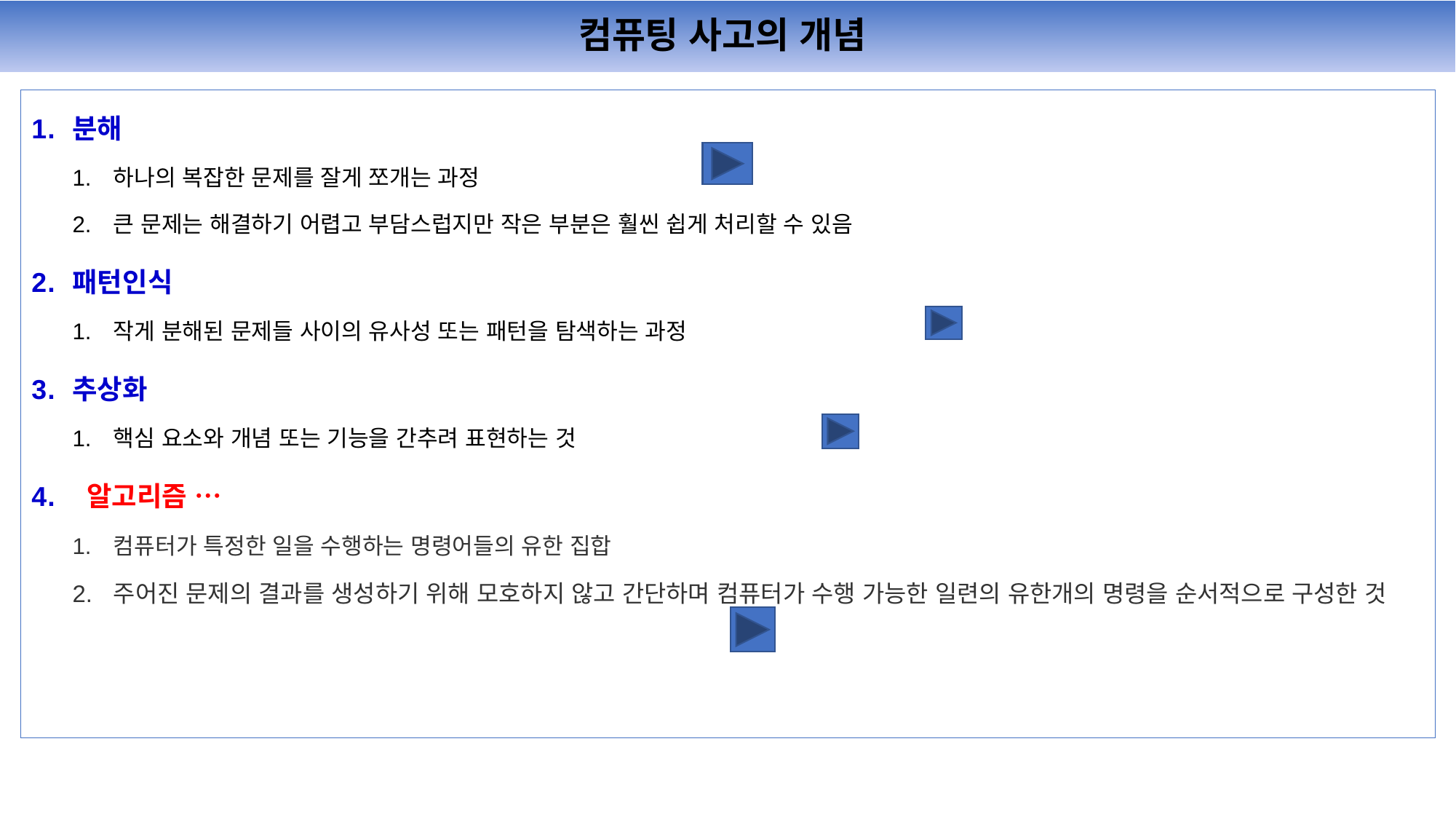

# 컴퓨팅 사고의 개념
분해
하나의 복잡한 문제를 잘게 쪼개는 과정
큰 문제는 해결하기 어렵고 부담스럽지만 작은 부분은 훨씬 쉽게 처리할 수 있음
패턴인식
작게 분해된 문제들 사이의 유사성 또는 패턴을 탐색하는 과정
추상화
핵심 요소와 개념 또는 기능을 간추려 표현하는 것
 알고리즘 …
컴퓨터가 특정한 일을 수행하는 명령어들의 유한 집합
주어진 문제의 결과를 생성하기 위해 모호하지 않고 간단하며 컴퓨터가 수행 가능한 일련의 유한개의 명령을 순서적으로 구성한 것